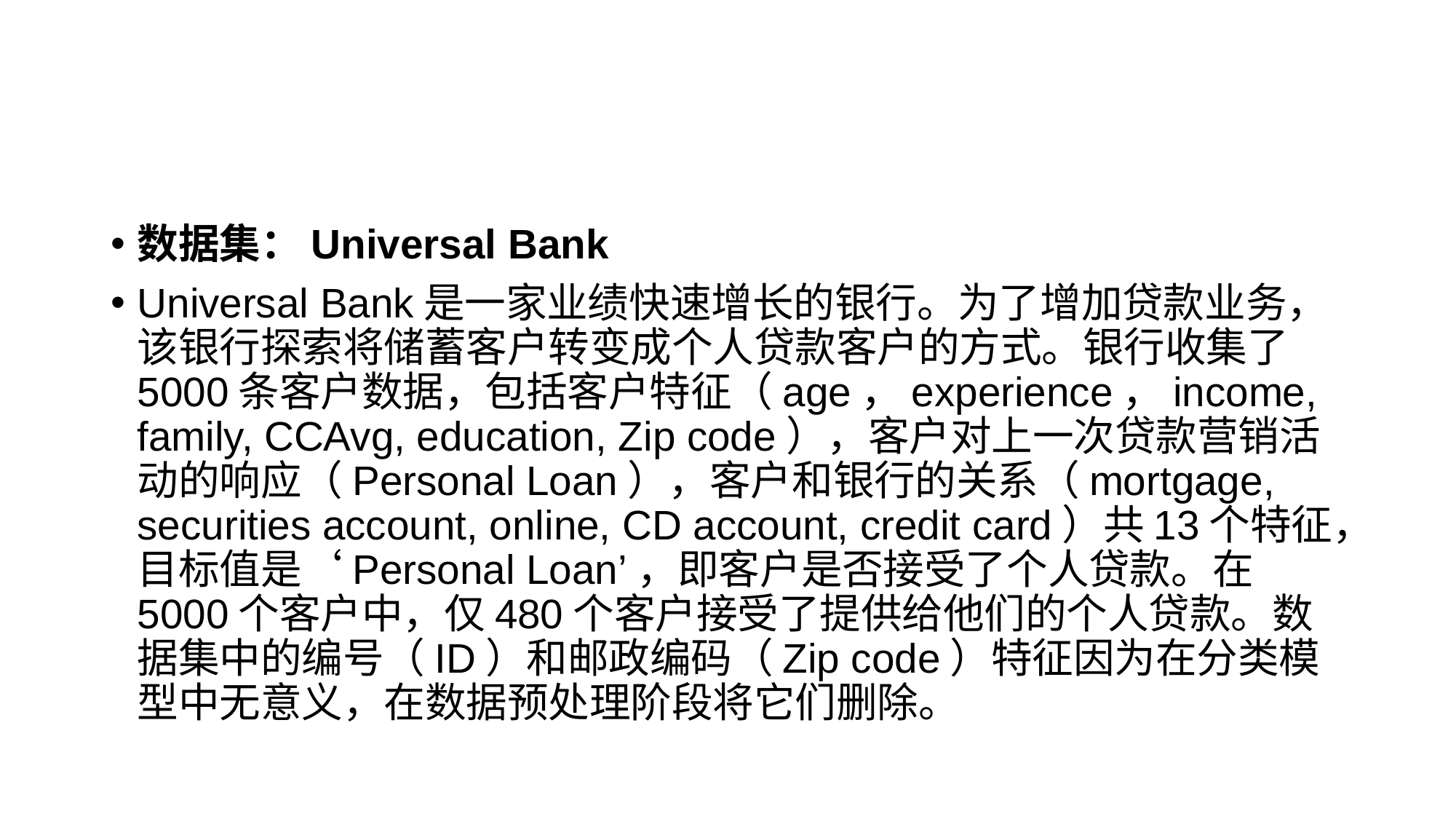

#
数据集：Universal Bank
Universal Bank是一家业绩快速增长的银行。为了增加贷款业务，该银行探索将储蓄客户转变成个人贷款客户的方式。银行收集了5000条客户数据，包括客户特征（age，experience，income, family, CCAvg, education, Zip code），客户对上一次贷款营销活动的响应（Personal Loan），客户和银行的关系（mortgage, securities account, online, CD account, credit card）共13个特征，目标值是‘Personal Loan’，即客户是否接受了个人贷款。在5000个客户中，仅480个客户接受了提供给他们的个人贷款。数据集中的编号（ID）和邮政编码（Zip code）特征因为在分类模型中无意义，在数据预处理阶段将它们删除。